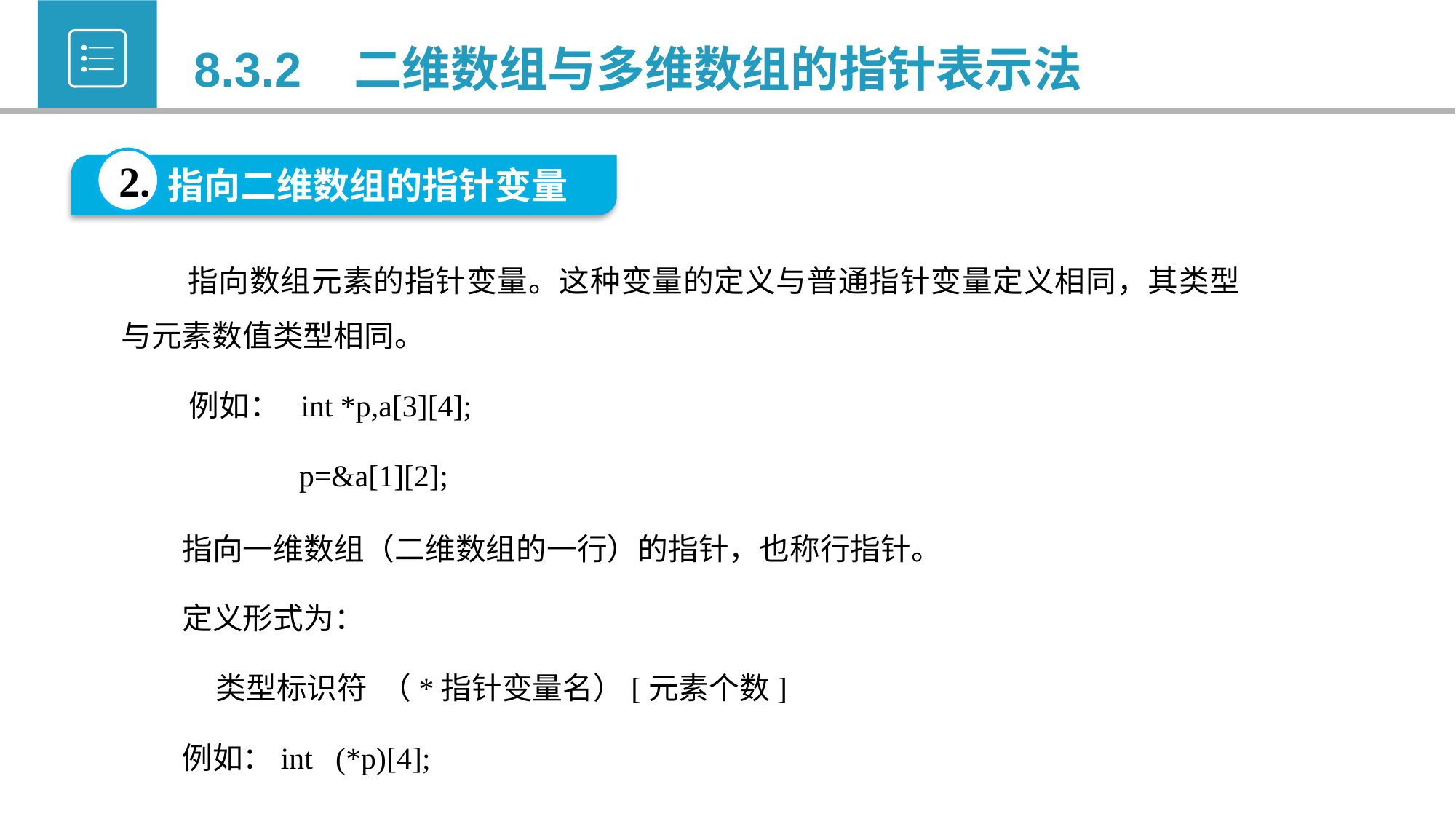

8.3.2   二维数组与多维数组的指针表示法

2.

指向二维数组的指针变量
        指向数组元素的指针变量。这种变量的定义与普通指针变量定义相同，其类型与元素数值类型相同。
         例如：  int *p,a[3][4];
	         p=&a[1][2];
        指向一维数组（二维数组的一行）的指针，也称行指针。
        定义形式为：
             类型标识符  （*指针变量名）[元素个数]
        例如：int   (*p)[4];